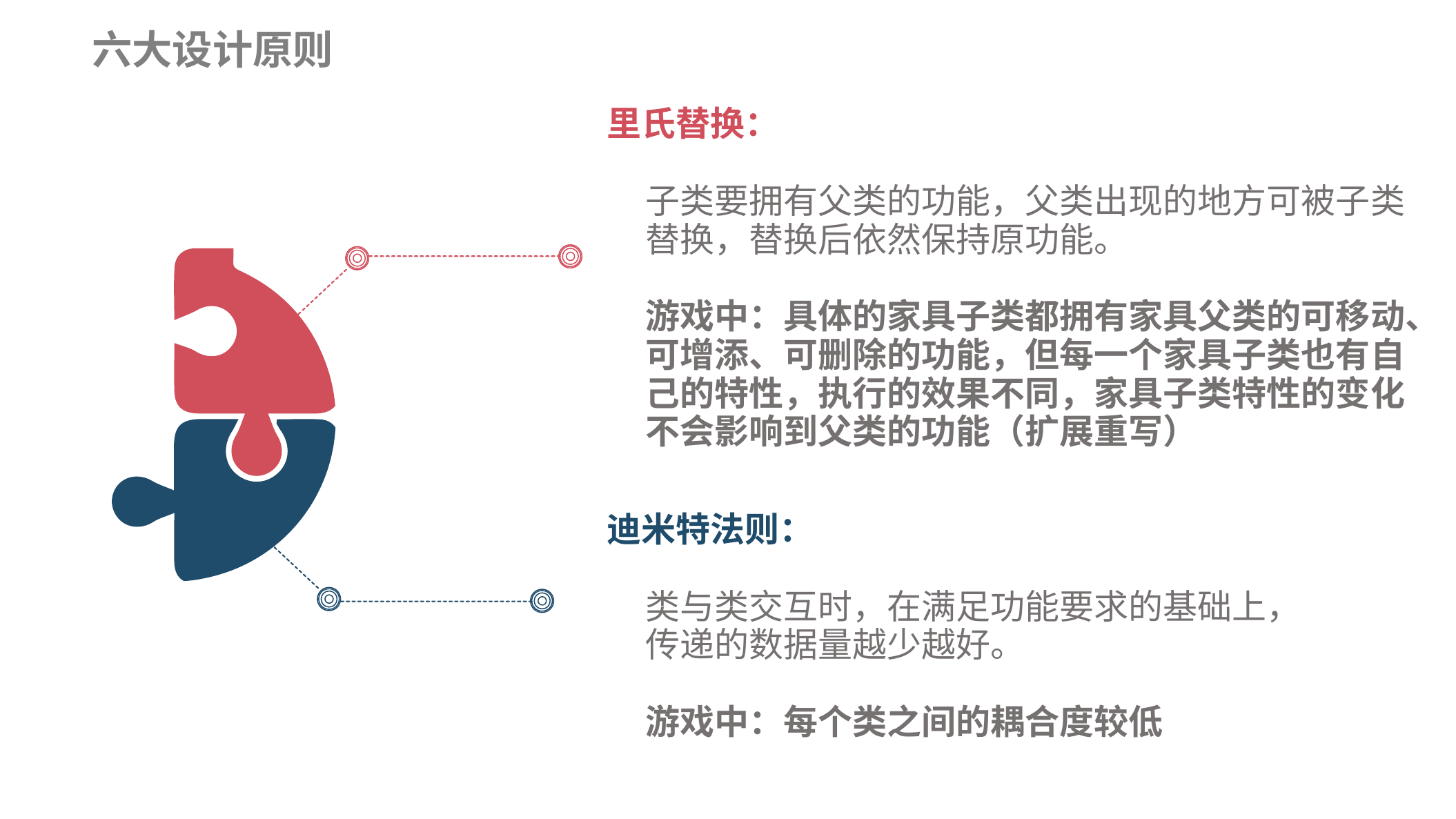

六大设计原则
里氏替换：

	子类要拥有父类的功能，父类出现的地方可被子类替换，替换后依然保持原功能。

	游戏中：具体的家具子类都拥有家具父类的可移动、可增添、可删除的功能，但每一个家具子类也有自己的特性，执行的效果不同，家具子类特性的变化不会影响到父类的功能（扩展重写）

迪米特法则：

	类与类交互时，在满足功能要求的基础上，传递的数据量越少越好。

	游戏中：每个类之间的耦合度较低